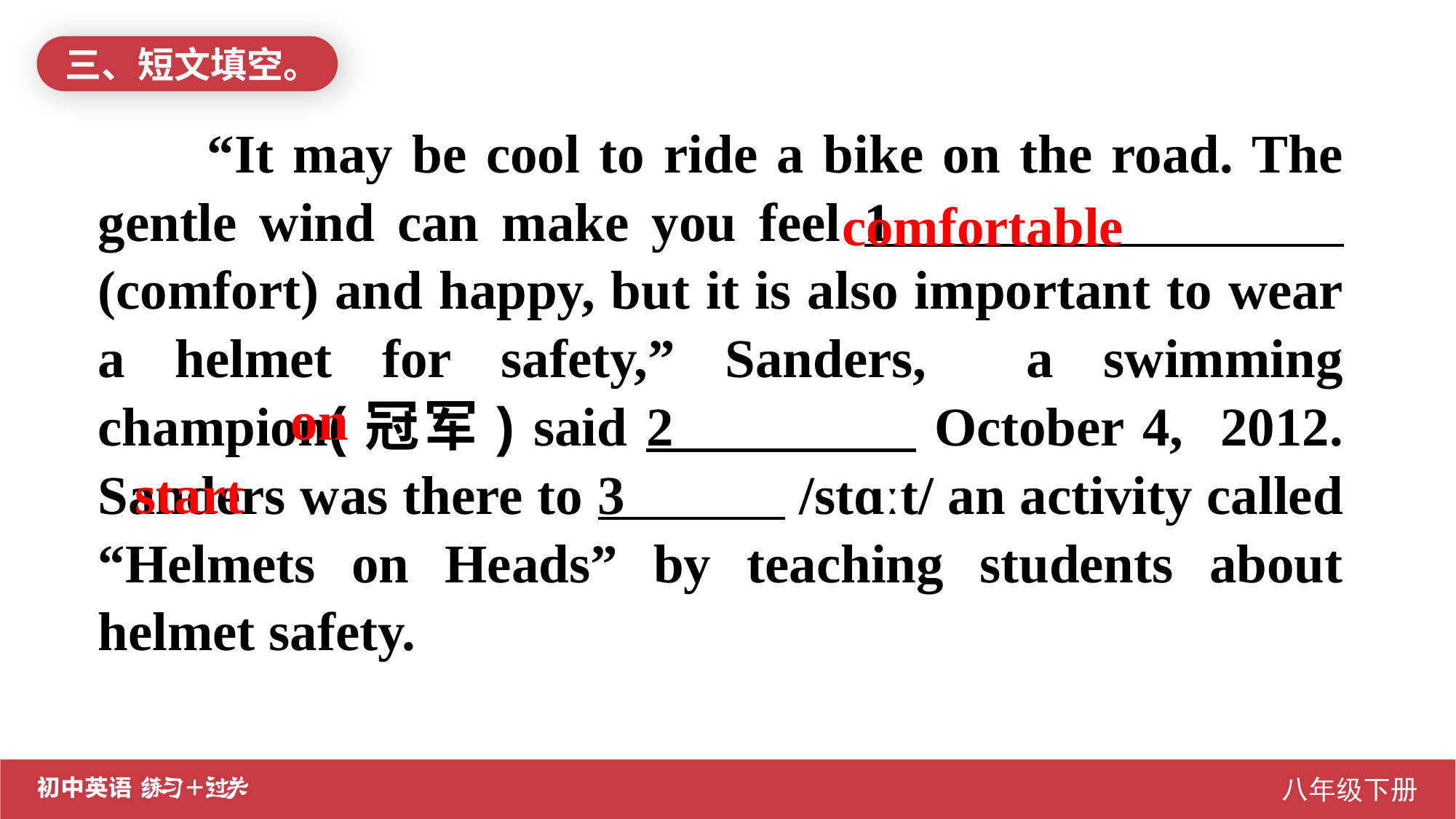

三、短文填空。
“It may be cool to ride a bike on the road. The gentle wind can make you feel 1                     (comfort) and happy, but it is also important to wear a helmet for safety,” Sanders,  a swimming champion(冠军) said 2              October 4,  2012. Sanders was there to 3            /stɑːt/ an activity called “Helmets on Heads” by teaching students about helmet safety.

comfortable
on
start